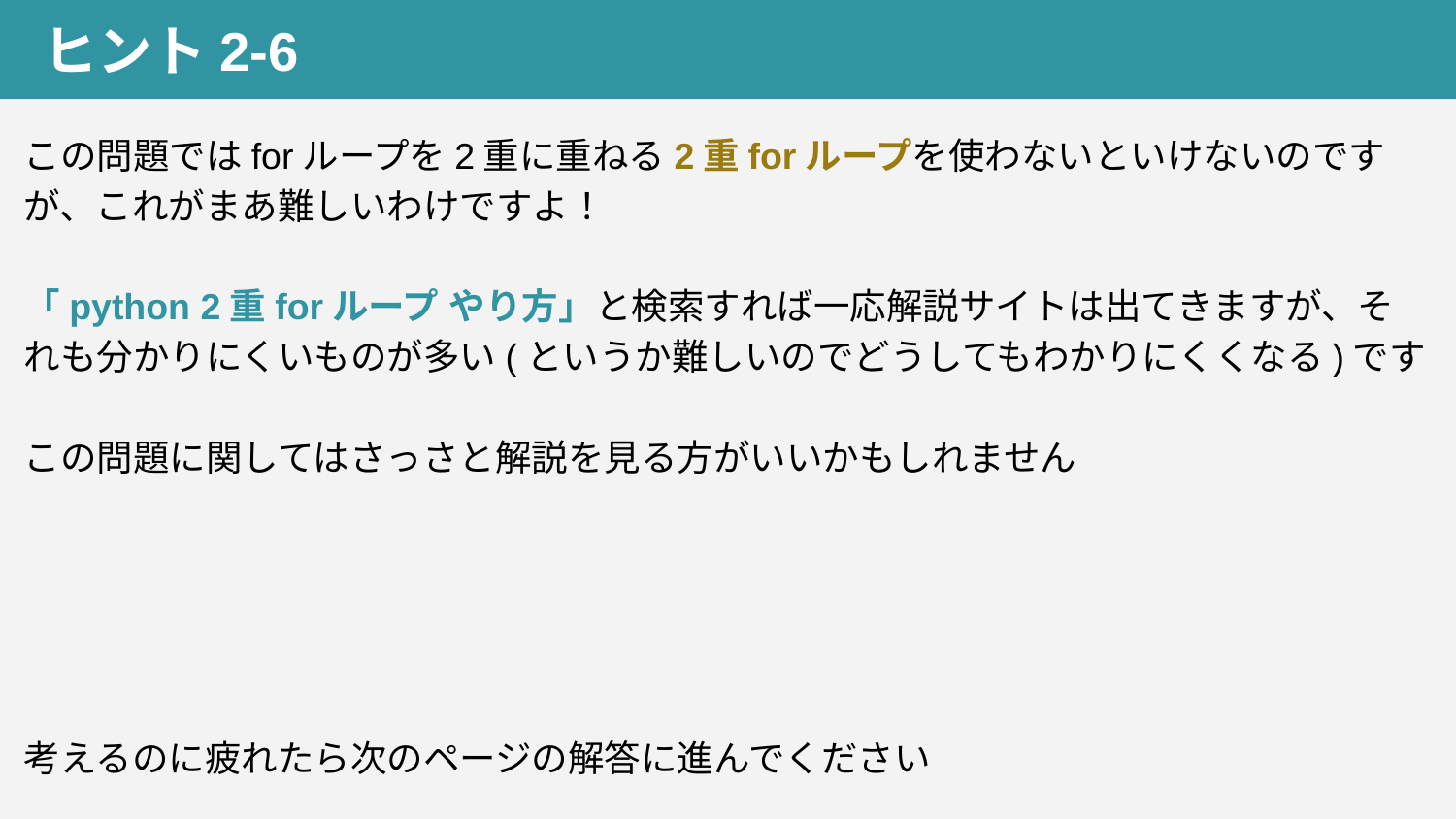

ヒント2-6
この問題ではforループを2重に重ねる2重forループを使わないといけないのですが、これがまあ難しいわけですよ！

「python 2重forループ やり方」と検索すれば一応解説サイトは出てきますが、それも分かりにくいものが多い(というか難しいのでどうしてもわかりにくくなる)です

この問題に関してはさっさと解説を見る方がいいかもしれません

考えるのに疲れたら次のページの解答に進んでください